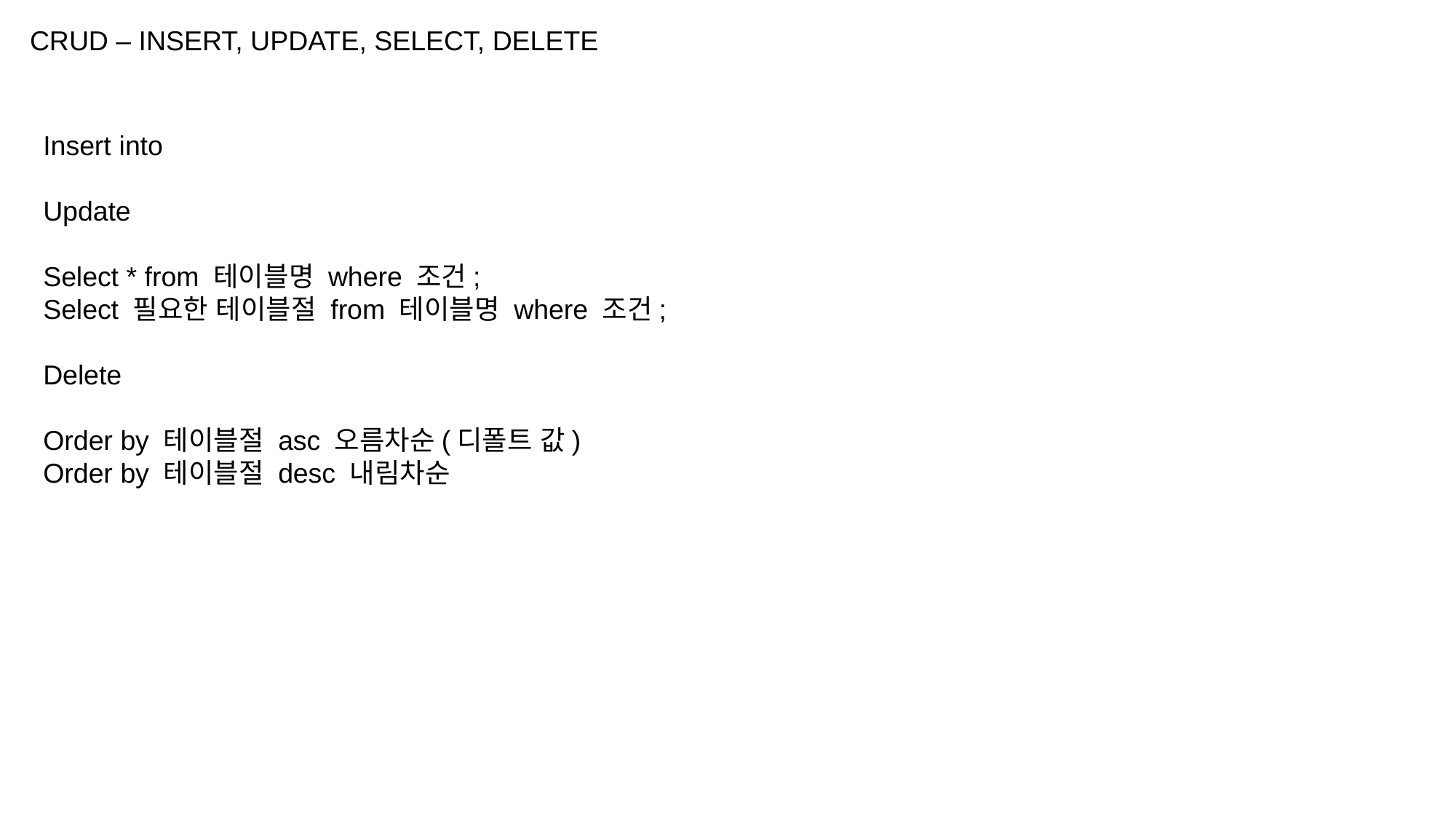

CRUD – INSERT, UPDATE, SELECT, DELETE
Insert into

Update

Select * from 테이블명 where 조건;
Select 필요한 테이블절 from 테이블명 where 조건;

Delete

Order by 테이블절 asc 오름차순(디폴트 값)
Order by 테이블절 desc 내림차순